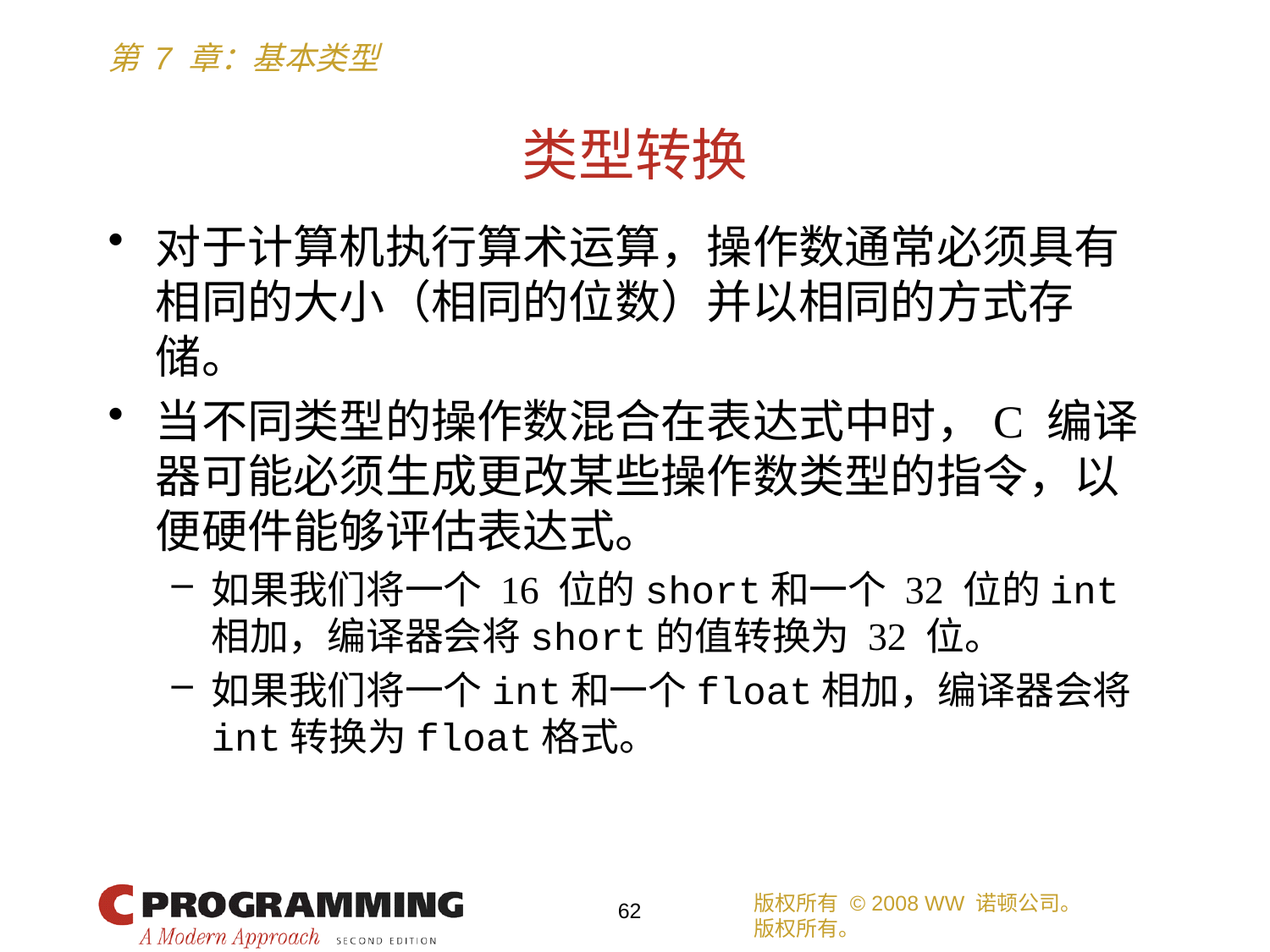

# 类型转换
对于计算机执行算术运算，操作数通常必须具有相同的大小（相同的位数）并以相同的方式存储。
当不同类型的操作数混合在表达式中时，C 编译器可能必须生成更改某些操作数类型的指令，以便硬件能够评估表达式。
如果我们将一个 16 位的short和一个 32 位的int相加，编译器会将short的值转换为 32 位。
如果我们将一个int和一个float相加，编译器会将int转换为float格式。
版权所有 © 2008 WW 诺顿公司。
版权所有。
62